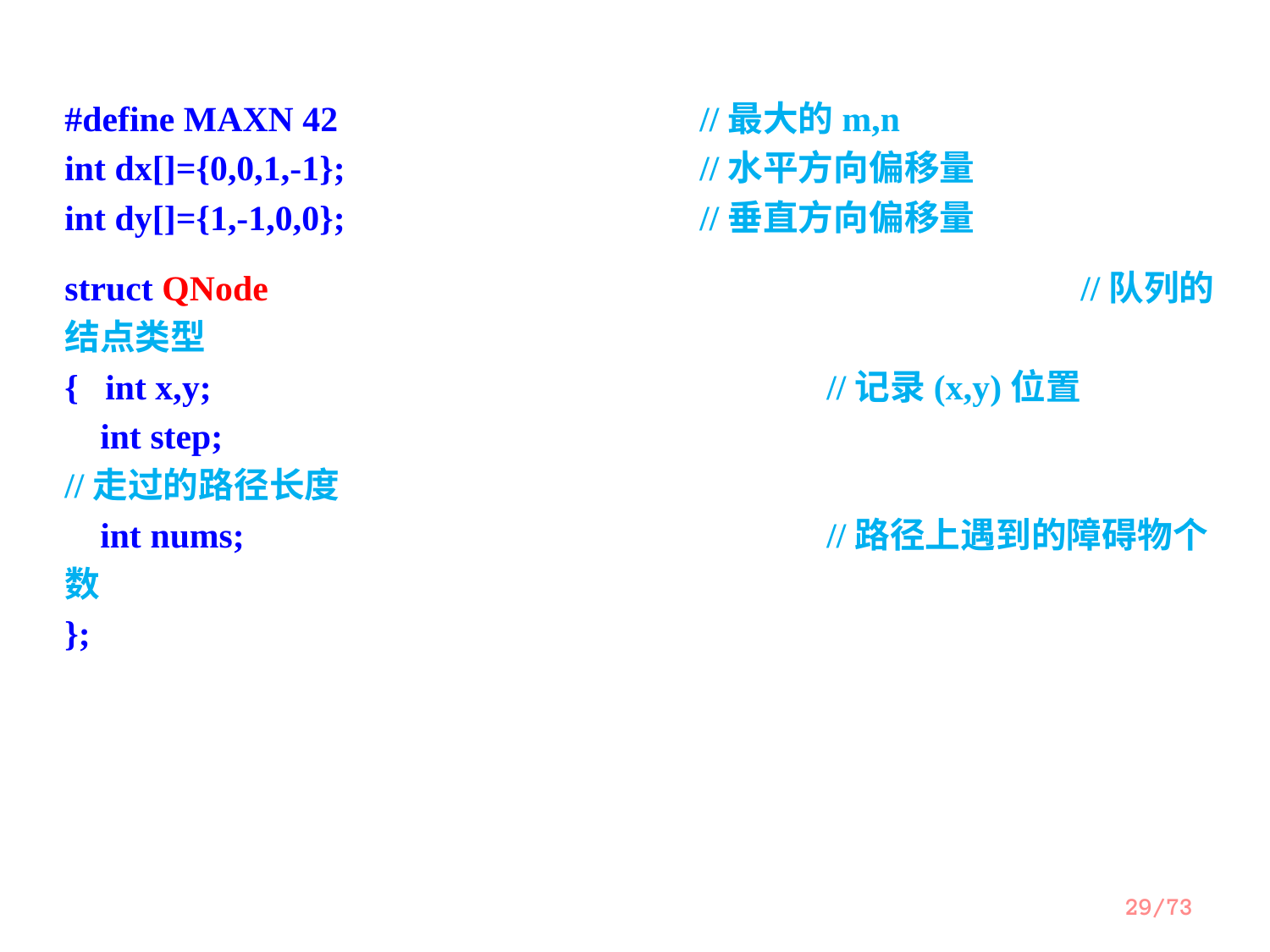

#define MAXN 42                            	//最大的m,n
int dx[]={0,0,1,-1};                            	//水平方向偏移量
int dy[]={1,-1,0,0};                            	//垂直方向偏移量
struct QNode							//队列的结点类型
{   int x,y;                                  			//记录(x,y)位置
    int step;								//走过的路径长度
    int nums;                           			//路径上遇到的障碍物个数
};
29/73